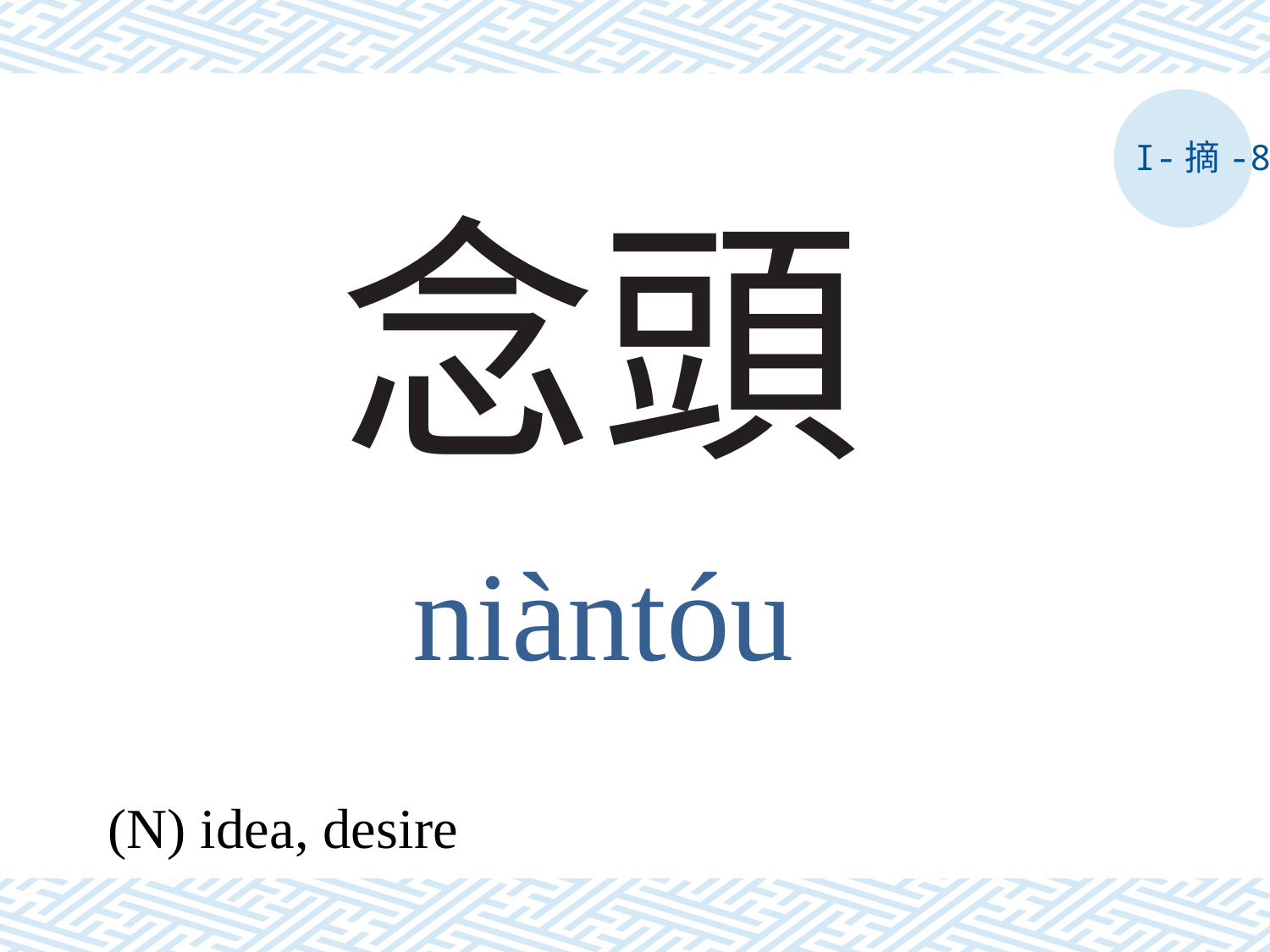

I-摘-8

# 念頭
niàntóu
(N) idea, desire